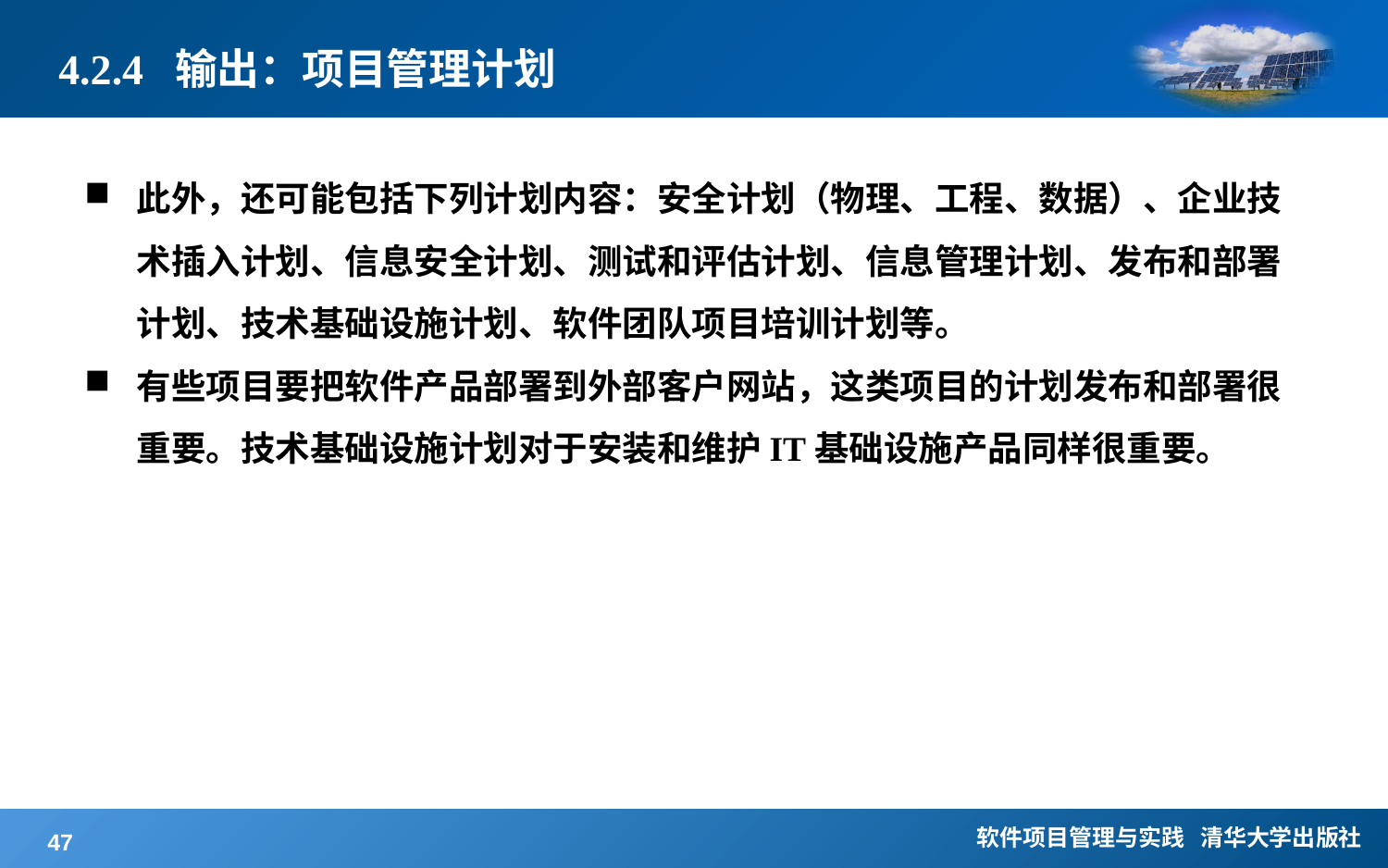

# 4.2.4  输出：项目管理计划
此外，还可能包括下列计划内容：安全计划（物理、工程、数据）、企业技术插入计划、信息安全计划、测试和评估计划、信息管理计划、发布和部署计划、技术基础设施计划、软件团队项目培训计划等。
有些项目要把软件产品部署到外部客户网站，这类项目的计划发布和部署很重要。技术基础设施计划对于安装和维护IT基础设施产品同样很重要。